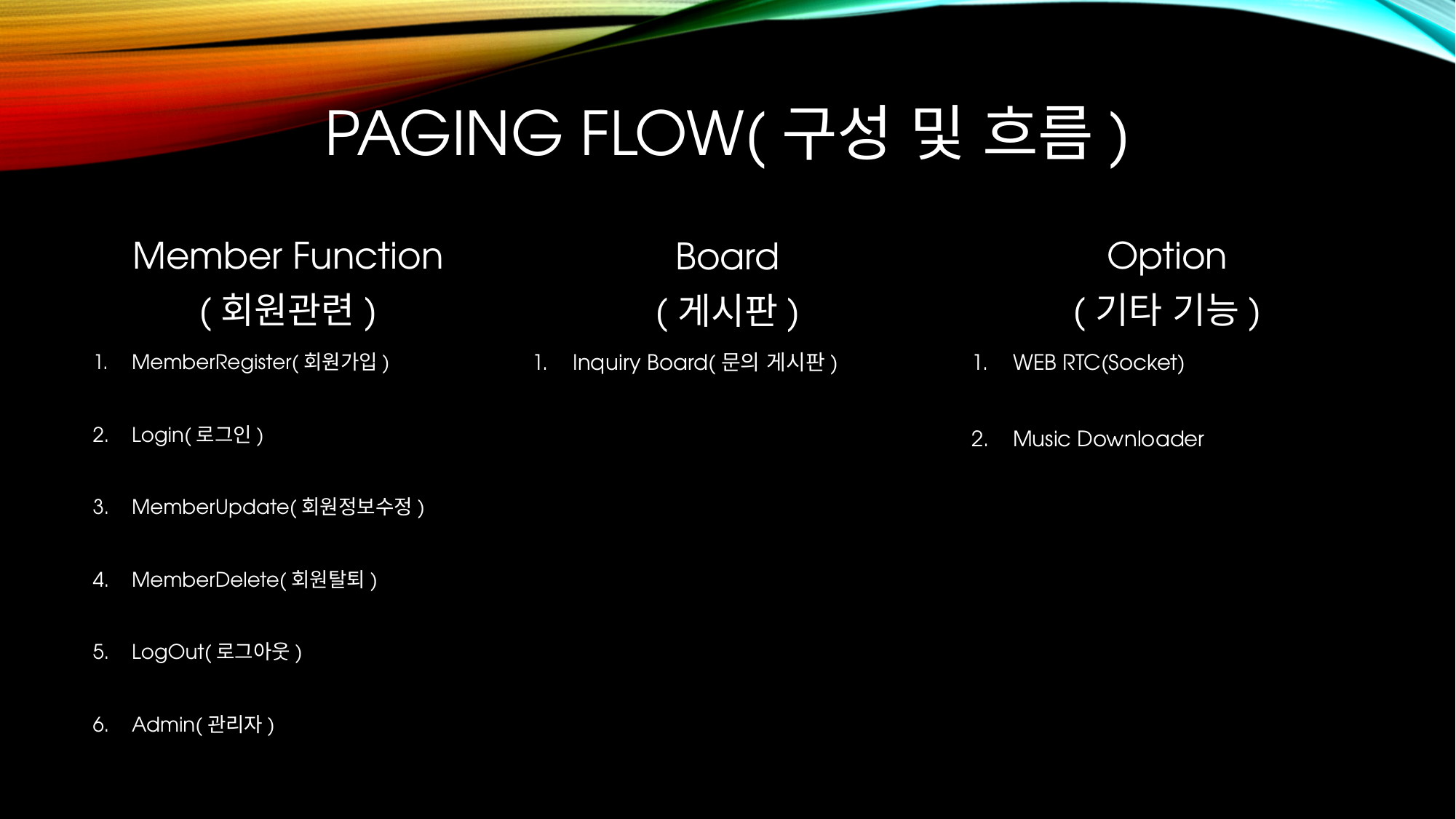

# Paging flow(구성 및 흐름)
Option
(기타 기능)
Board
(게시판)
Member Function
(회원관련)
Inquiry Board(문의 게시판)

MemberRegister(회원가입)

Login(로그인)

MemberUpdate(회원정보수정)

MemberDelete(회원탈퇴)

LogOut(로그아웃)

Admin(관리자)
WEB RTC(Socket)

Music Downloader